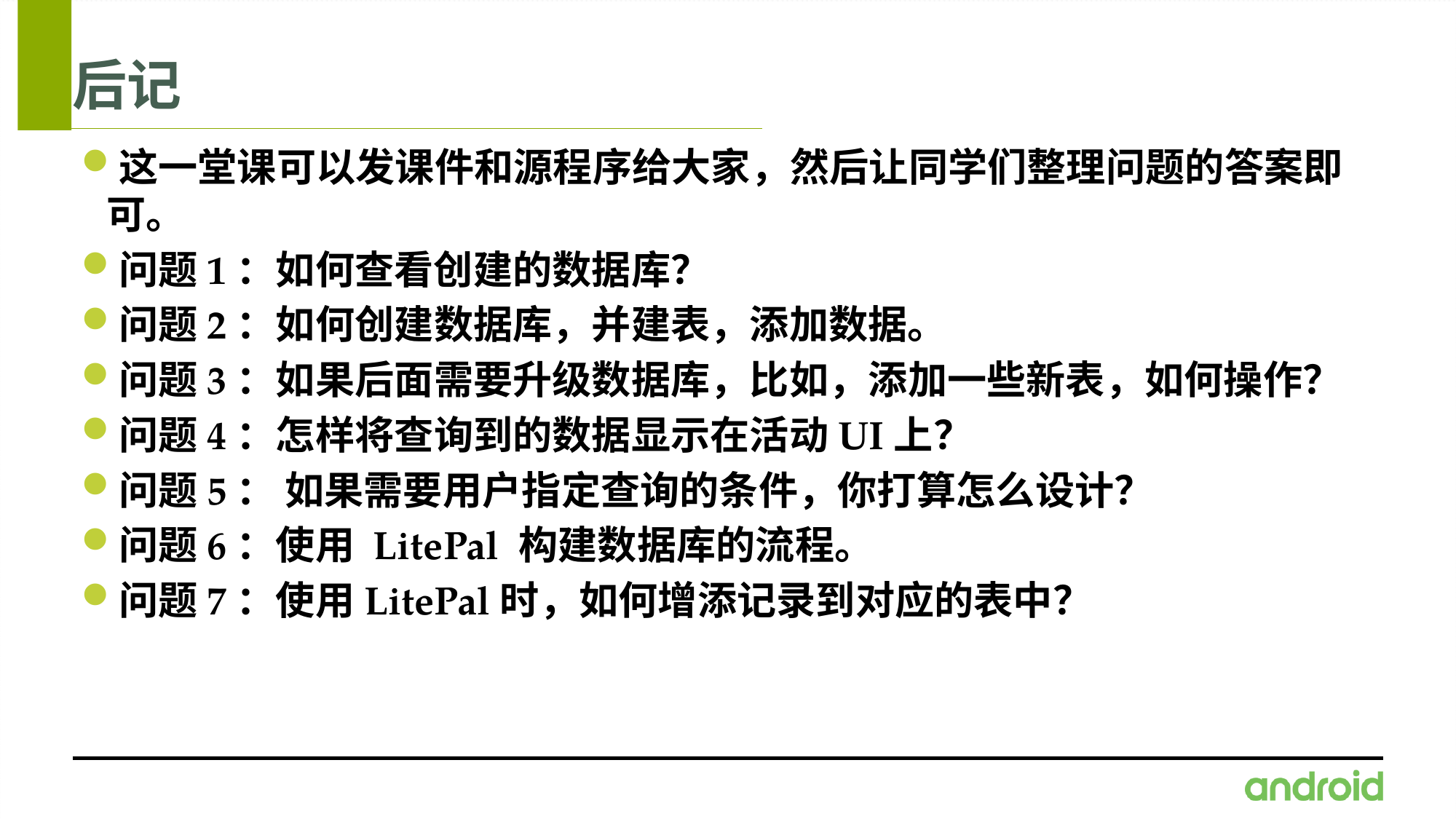

# 后记
这一堂课可以发课件和源程序给大家，然后让同学们整理问题的答案即可。
问题1：如何查看创建的数据库？
问题2：如何创建数据库，并建表，添加数据。
问题3：如果后面需要升级数据库，比如，添加一些新表，如何操作？
问题4：怎样将查询到的数据显示在活动UI上？
问题5： 如果需要用户指定查询的条件，你打算怎么设计？
问题6：使用 LitePal 构建数据库的流程。
问题7：使用LitePal时，如何增添记录到对应的表中？